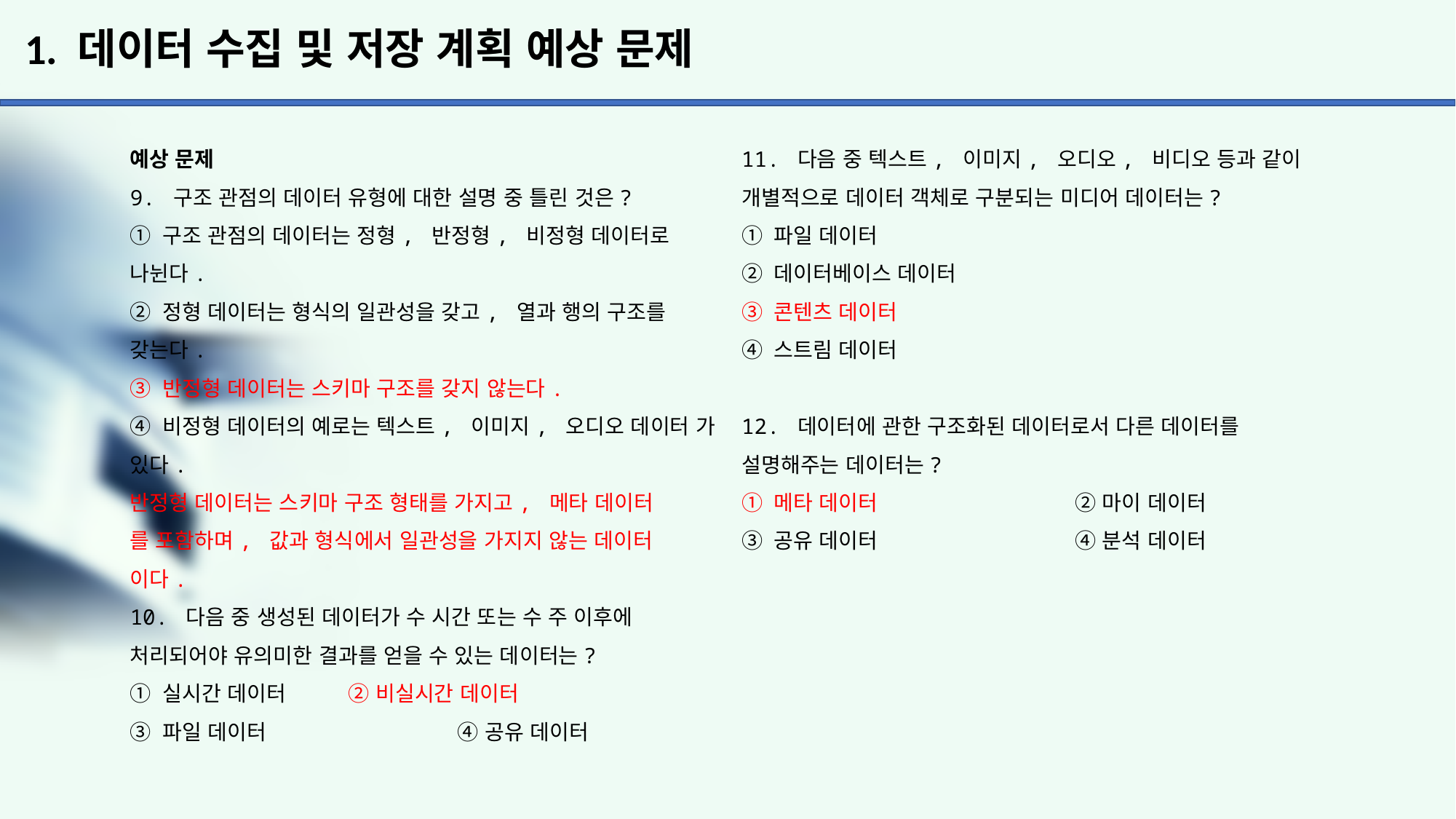

# 1. 데이터 수집 및 저장 계획 예상 문제
예상 문제
9. 구조 관점의 데이터 유형에 대한 설명 중 틀린 것은?
① 구조 관점의 데이터는 정형, 반정형, 비정형 데이터로 나뉜다.
② 정형 데이터는 형식의 일관성을 갖고, 열과 행의 구조를 갖는다.
③ 반정형 데이터는 스키마 구조를 갖지 않는다.
④ 비정형 데이터의 예로는 텍스트, 이미지, 오디오 데이터 가 있다.
반정형 데이터는 스키마 구조 형태를 가지고, 메타 데이터
를 포함하며, 값과 형식에서 일관성을 가지지 않는 데이터
이다.
10. 다음 중 생성된 데이터가 수 시간 또는 수 주 이후에 처리되어야 유의미한 결과를 얻을 수 있는 데이터는?
① 실시간 데이터	② 비실시간 데이터
③ 파일 데이터		④ 공유 데이터
11. 다음 중 텍스트, 이미지, 오디오, 비디오 등과 같이 개별적으로 데이터 객체로 구분되는 미디어 데이터는?
① 파일 데이터
② 데이터베이스 데이터
③ 콘텐츠 데이터
④ 스트림 데이터

12. 데이터에 관한 구조화된 데이터로서 다른 데이터를 설명해주는 데이터는?
① 메타 데이터		 ② 마이 데이터
③ 공유 데이터		 ④ 분석 데이터